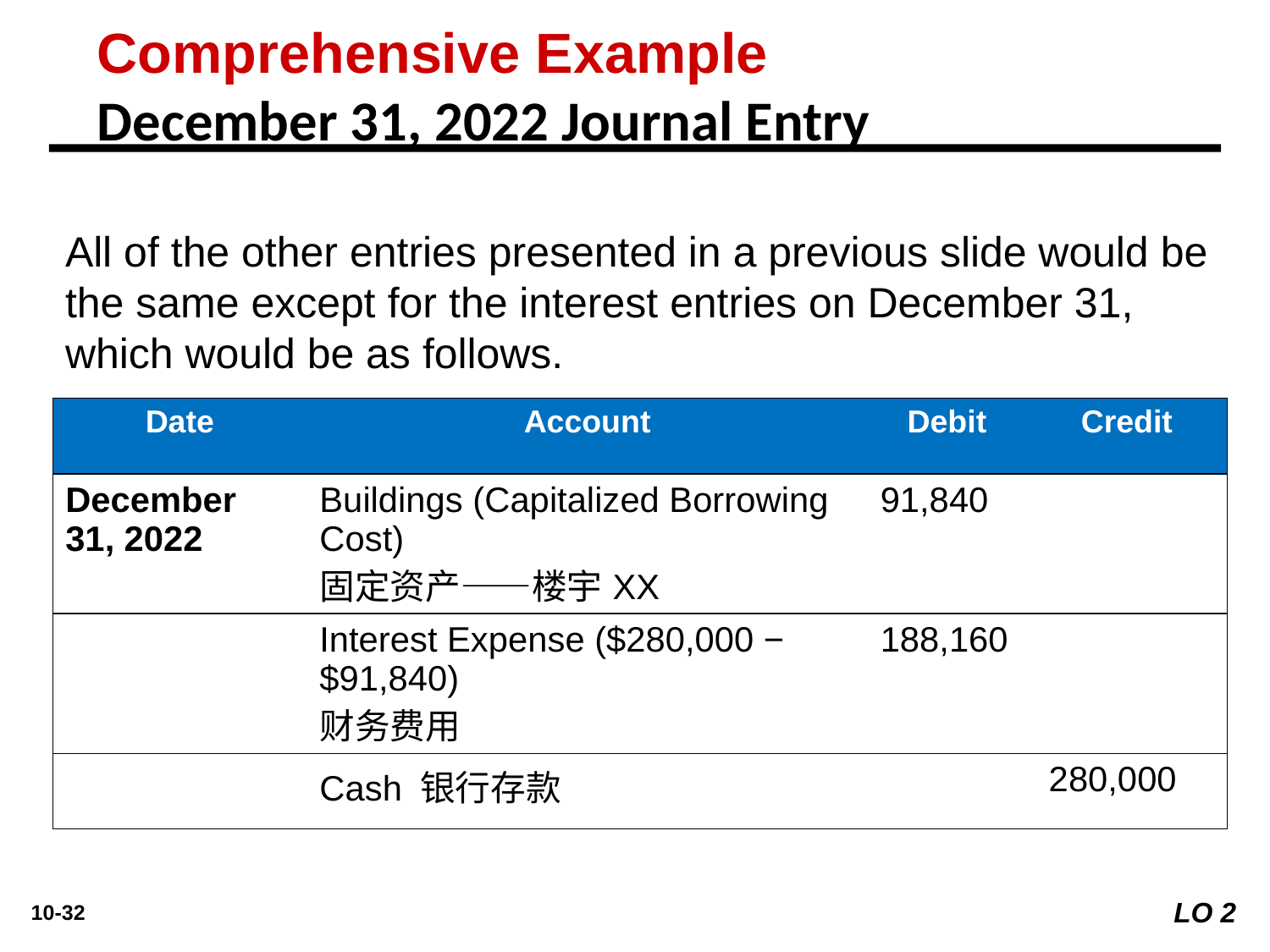

Comprehensive Example
December 31, 2022 Journal Entry

All of the other entries presented in a previous slide would be the same except for the interest entries on December 31, which would be as follows.
| Date | Account | Debit | Credit |
| --- | --- | --- | --- |
| December 31, 2022 | Buildings (Capitalized Borrowing Cost) 固定资产——楼宇XX | 91,840 |  |
|  | Interest Expense ($280,000 − $91,840) 财务费用 | 188,160 |  |
|  | Cash 银行存款 |  | 280,000 |
LO 2